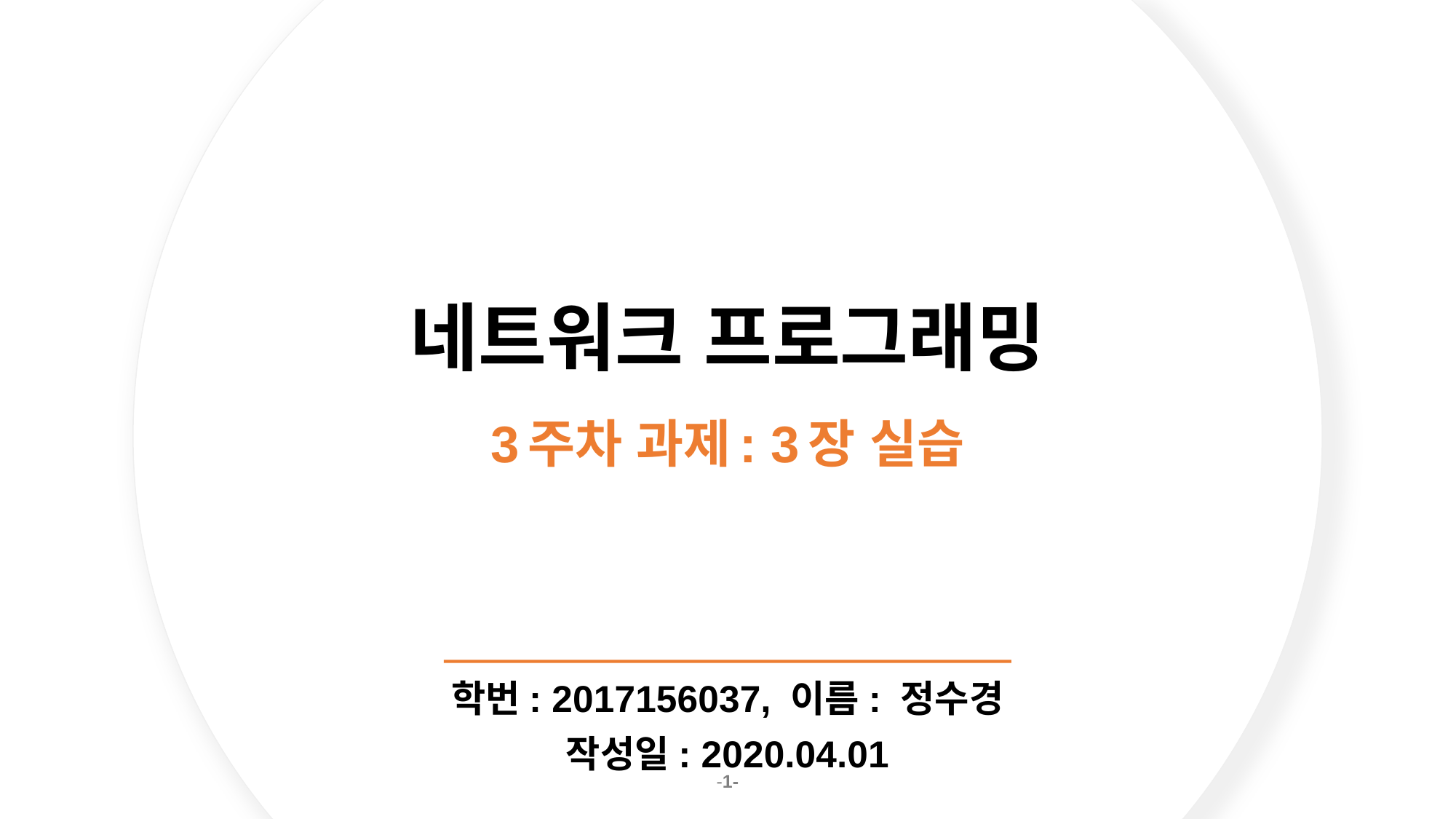

# 네트워크 프로그래밍 3주차 과제: 3장 실습

학번: 2017156037, 이름: 정수경
작성일: 2020.04.01

-1-